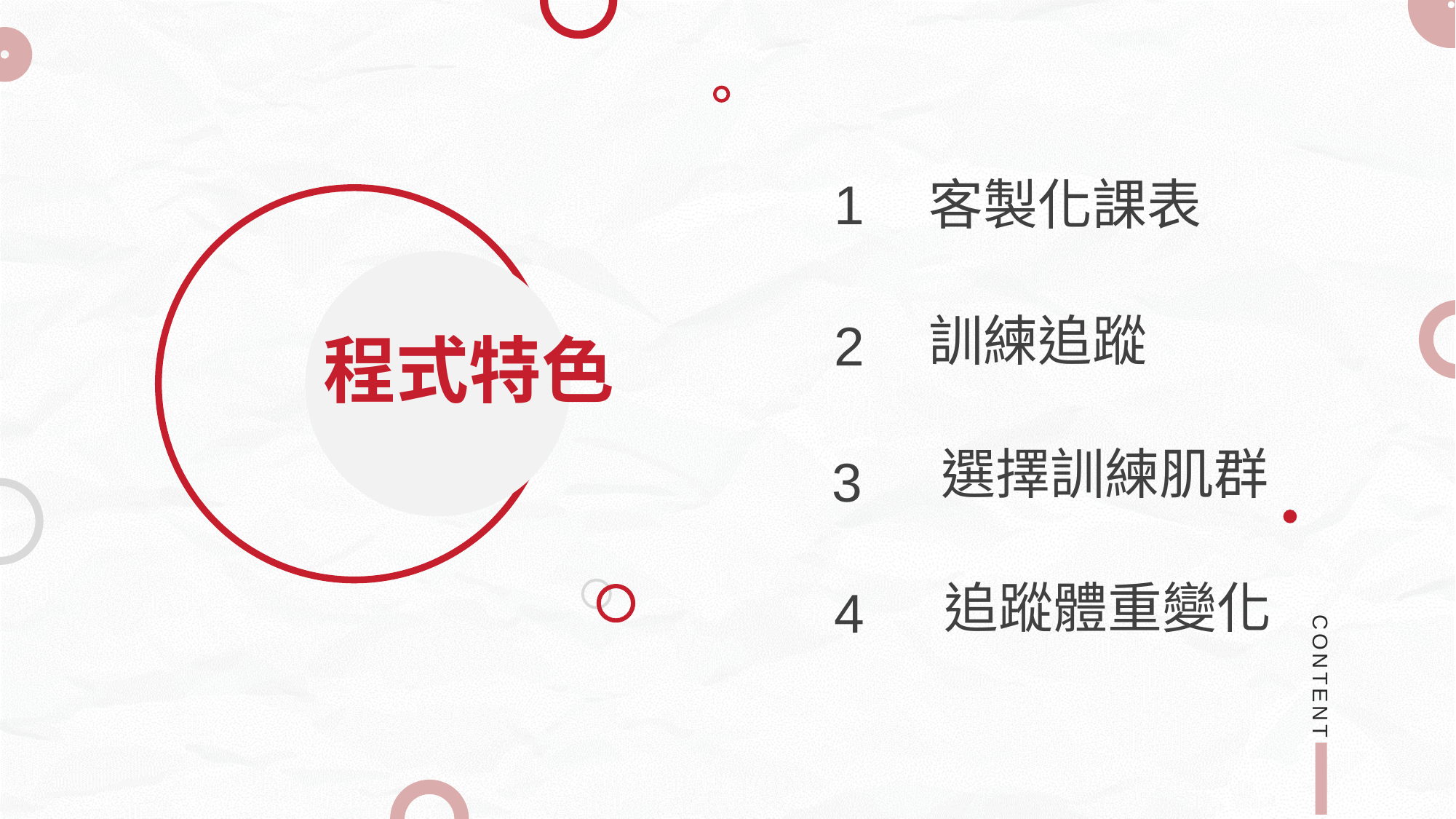

客製化課表
1

訓練追蹤
2
程式特色
選擇訓練肌群
3

追蹤體重變化
4

CONTENT